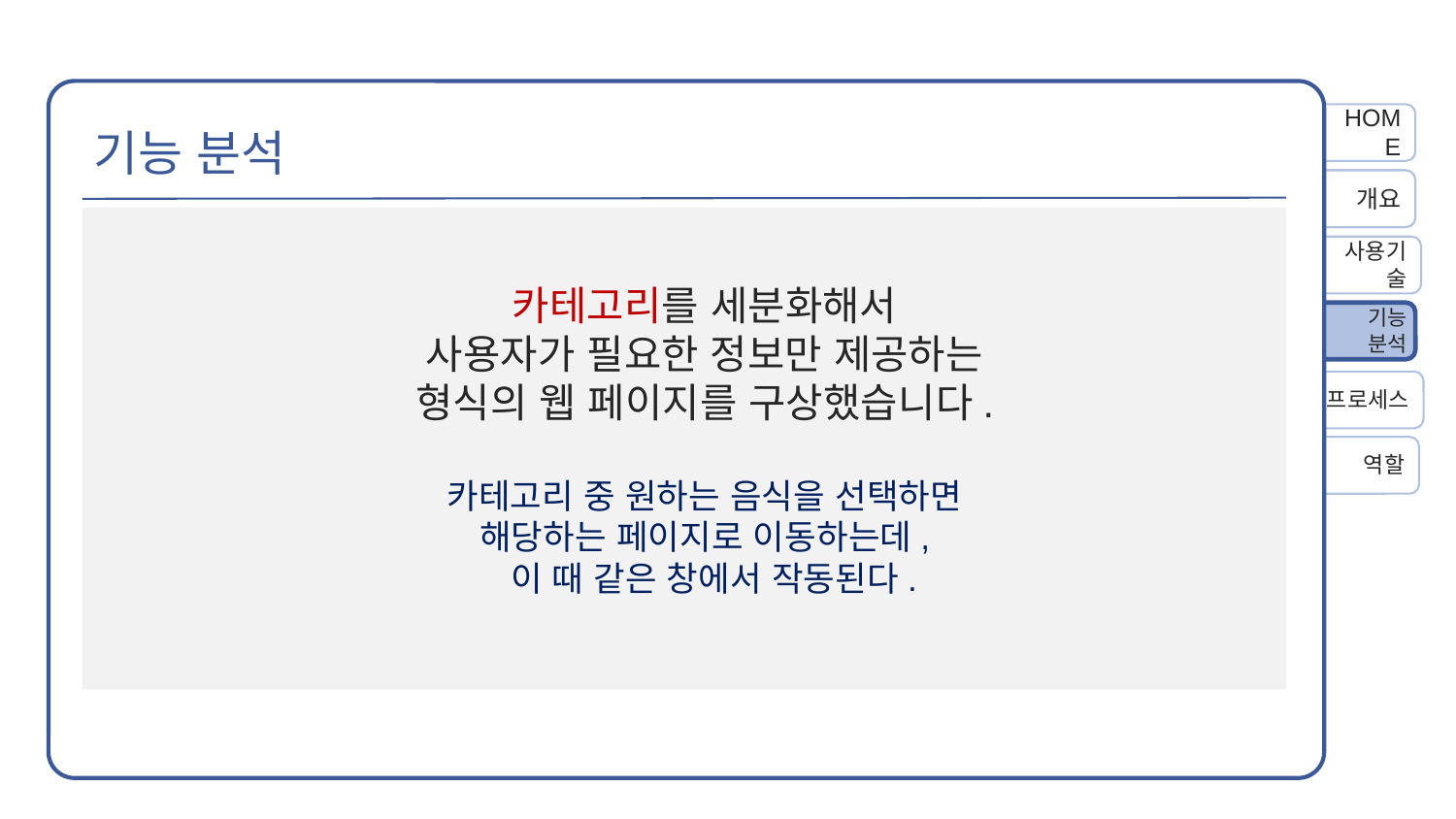

HOME
기능 분석
개요
개요

사용기술
카테고리를 세분화해서
사용자가 필요한 정보만 제공하는
형식의 웹 페이지를 구상했습니다.

카테고리 중 원하는 음식을 선택하면
해당하는 페이지로 이동하는데,
 이 때 같은 창에서 작동된다.

기능 분석
프로세스
역할